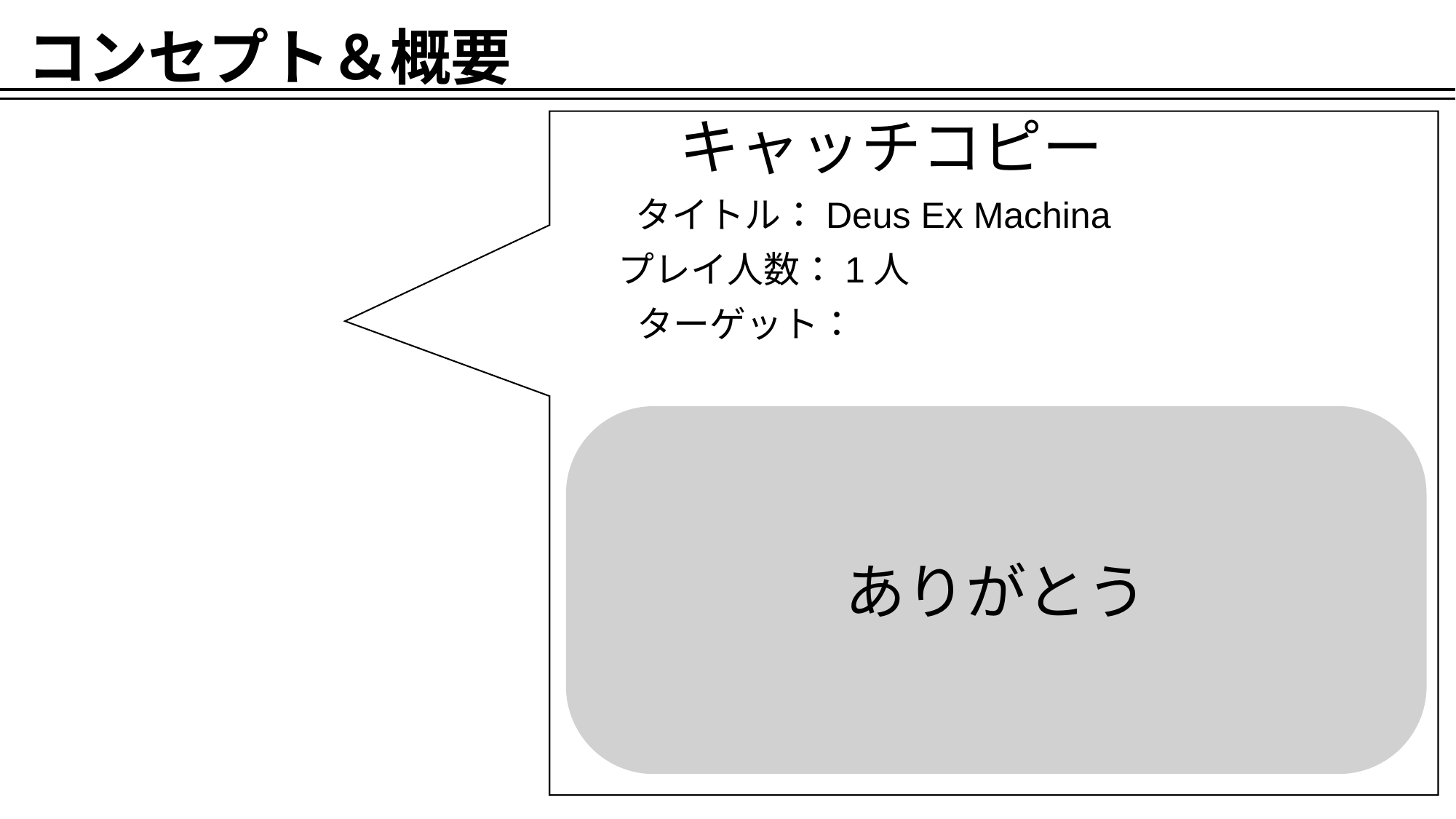

# コンセプト＆概要

			キャッチコピー
		　　タイトル：Deus Ex Machina
　　プレイ人数：1人
　ターゲット：

ありがとう